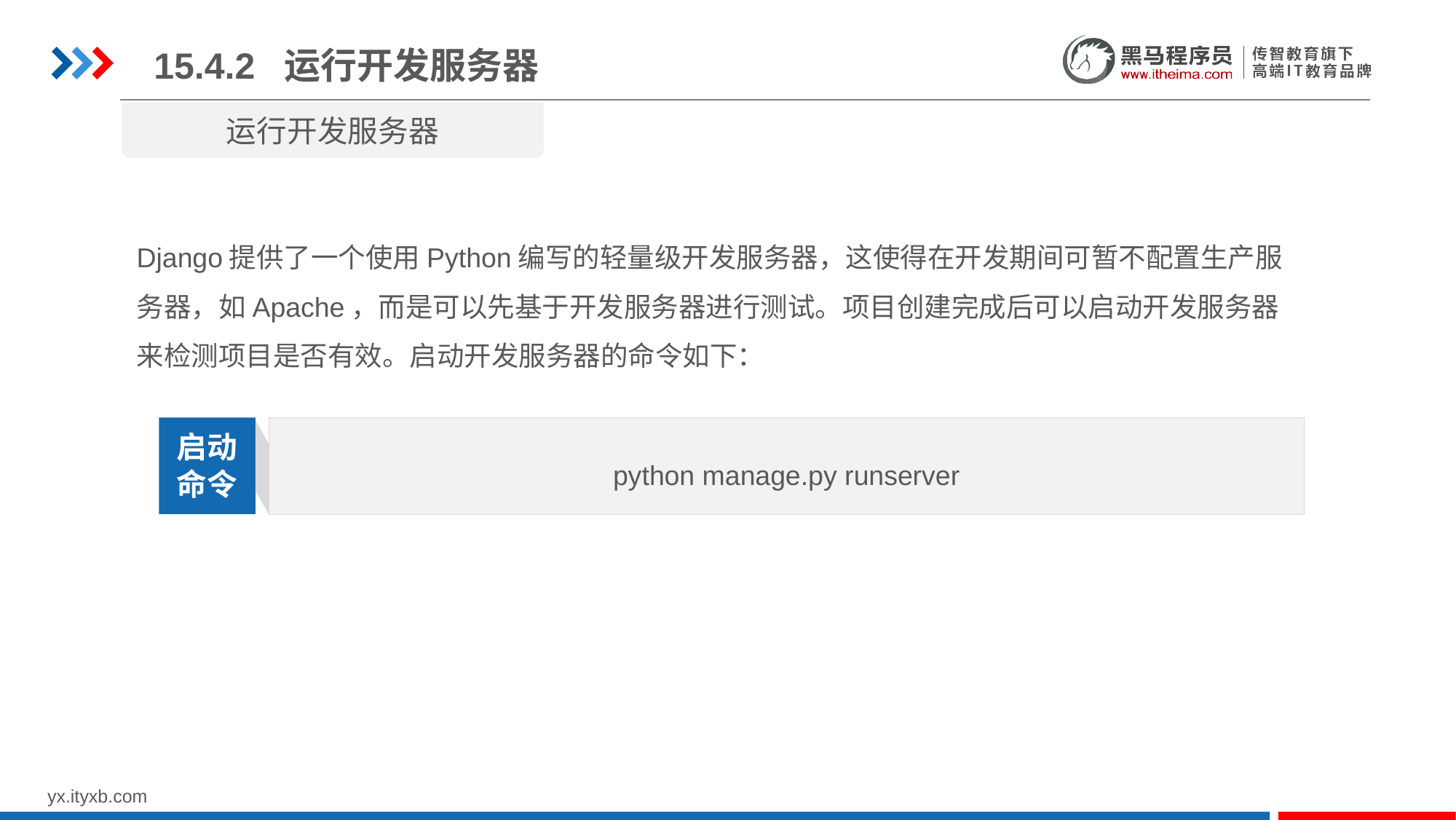

15.4.2  运行开发服务器

运行开发服务器
Django提供了一个使用Python编写的轻量级开发服务器，这使得在开发期间可暂不配置生产服务器，如Apache，而是可以先基于开发服务器进行测试。项目创建完成后可以启动开发服务器来检测项目是否有效。启动开发服务器的命令如下：

python manage.py runserver

启动
命令